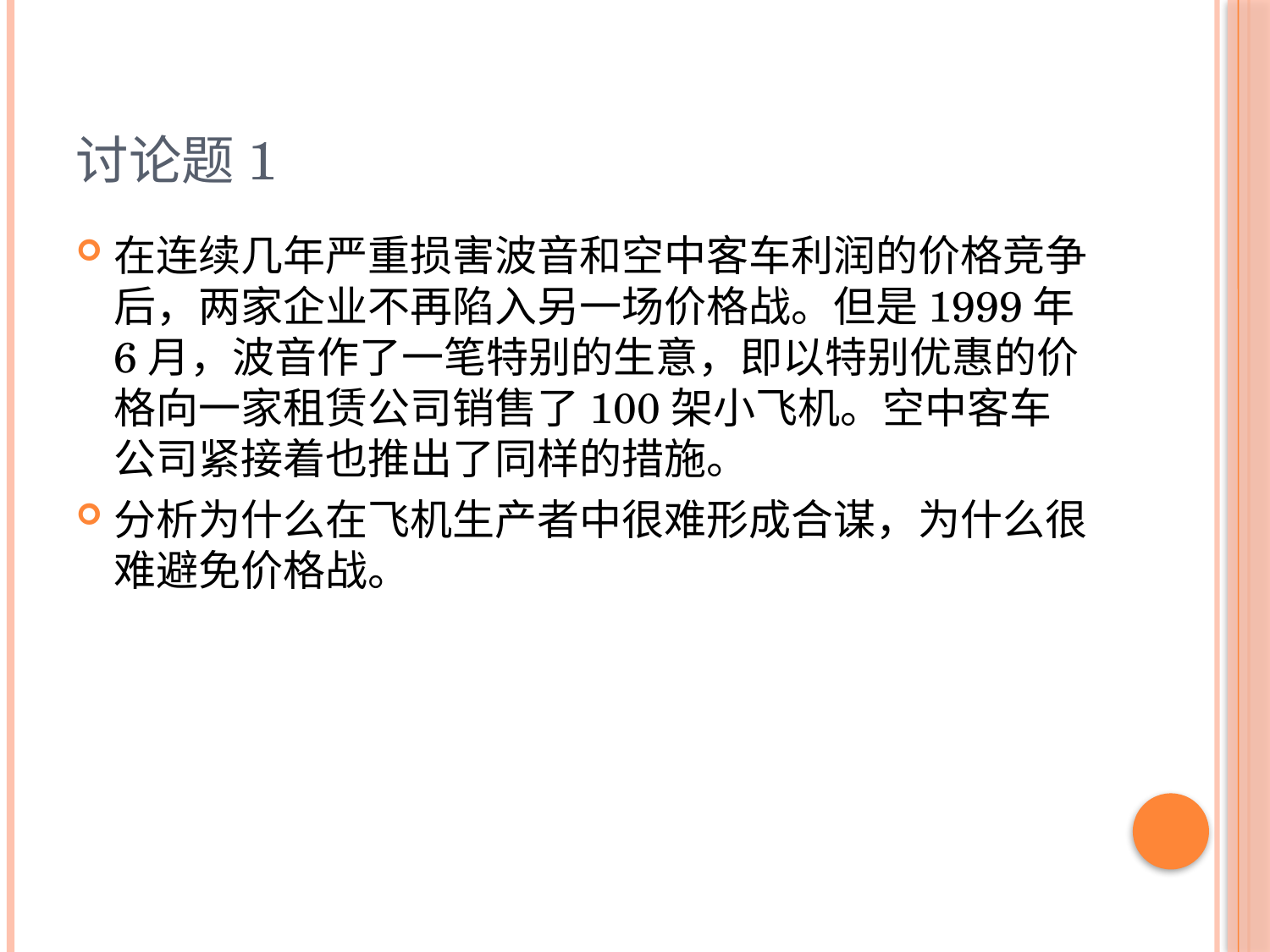

# 讨论题1
在连续几年严重损害波音和空中客车利润的价格竞争后，两家企业不再陷入另一场价格战。但是1999年6月，波音作了一笔特别的生意，即以特别优惠的价格向一家租赁公司销售了100架小飞机。空中客车公司紧接着也推出了同样的措施。
分析为什么在飞机生产者中很难形成合谋，为什么很难避免价格战。